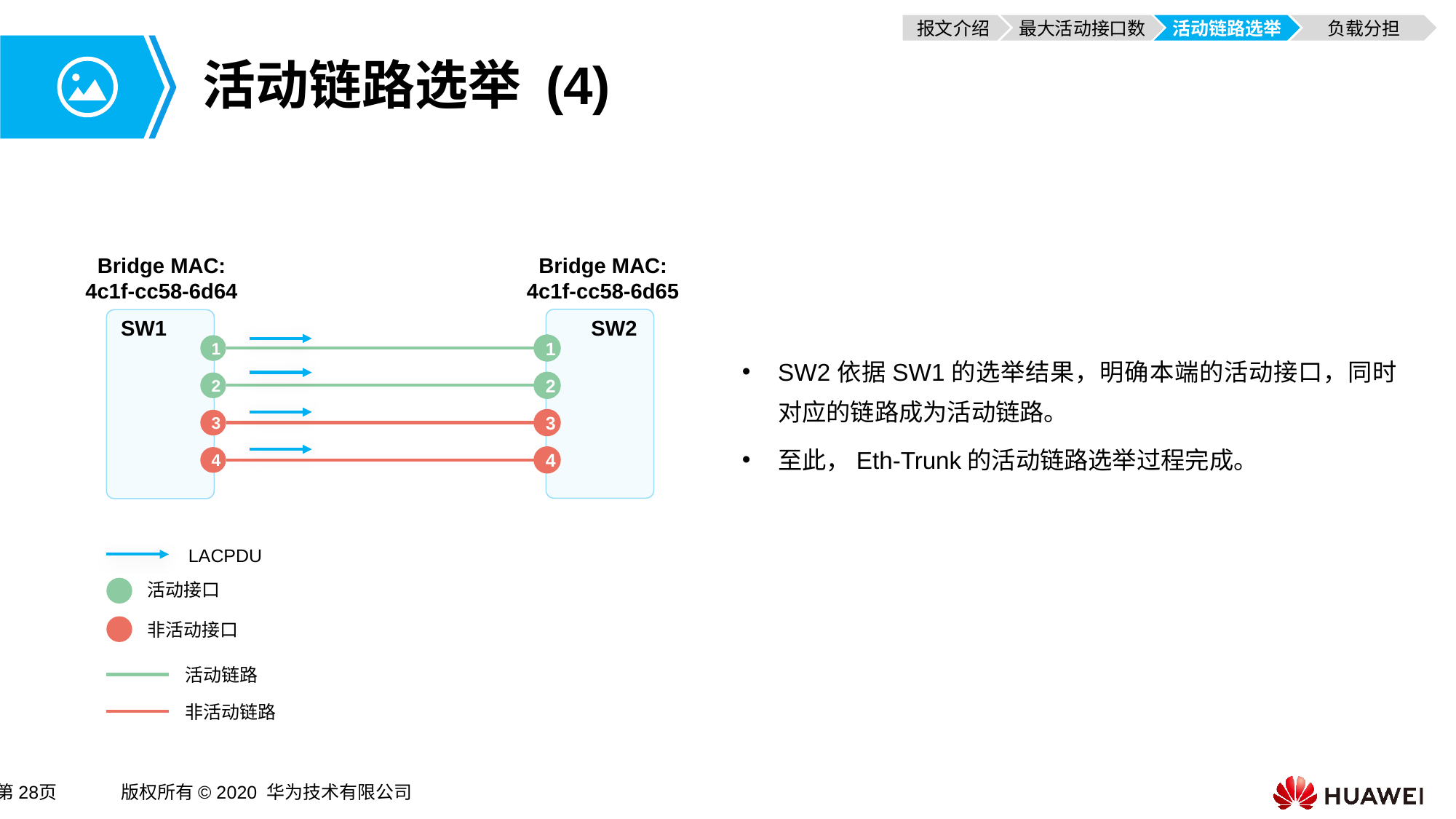

报文介绍
最大活动接口数
活动链路选举
负载分担
# 活动链路选举 (4)
Bridge MAC:
4c1f-cc58-6d64
Bridge MAC:
4c1f-cc58-6d65
SW2
SW1

1
1
SW2依据SW1的选举结果，明确本端的活动接口，同时对应的链路成为活动链路。
至此，Eth-Trunk的活动链路选举过程完成。

2
2
3
3
4
4
LACPDU
活动接口

非活动接口

活动链路
非活动链路